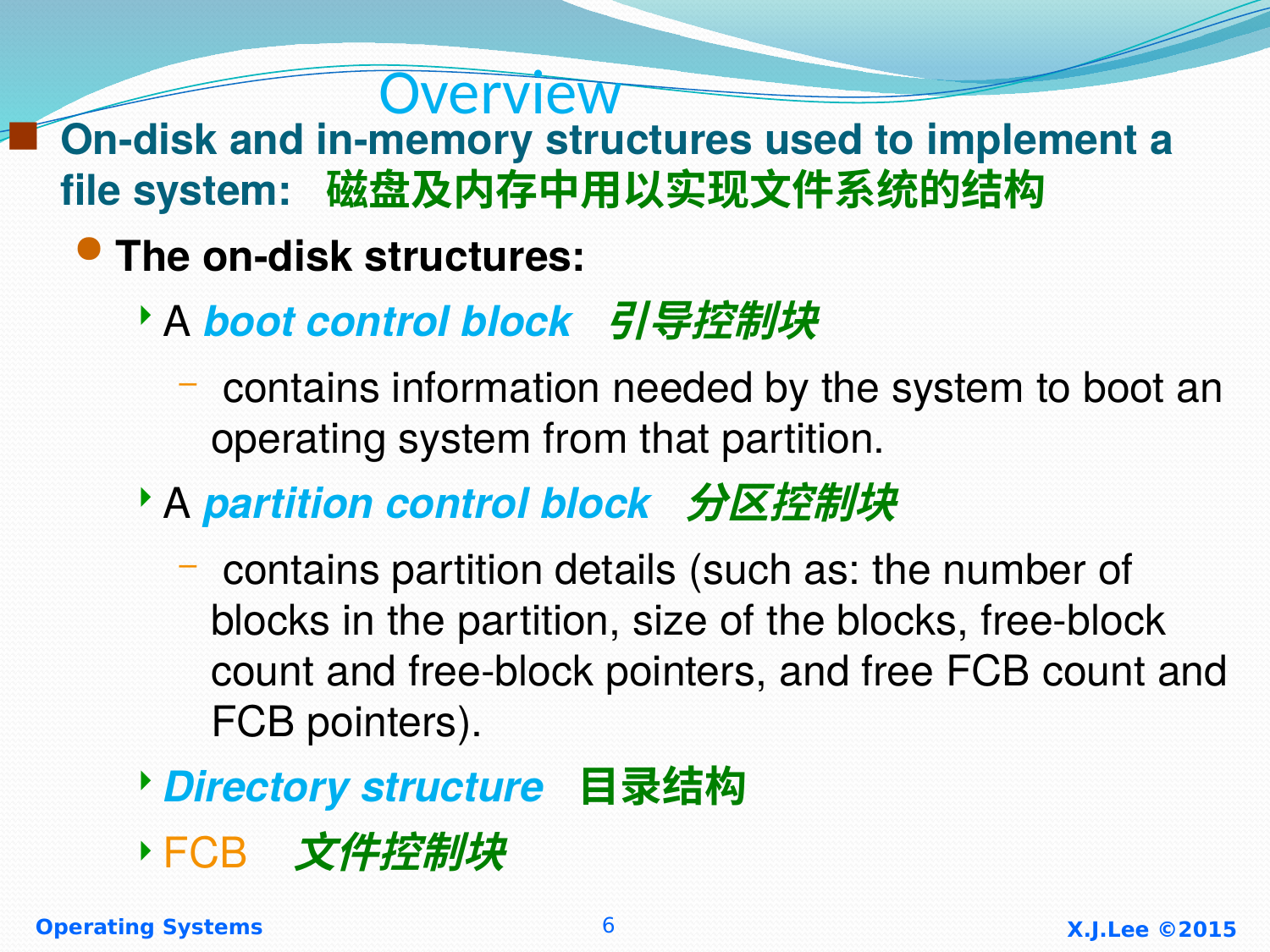

# Overview
On-disk and in-memory structures used to implement a file system:  磁盘及内存中用以实现文件系统的结构
The on-disk structures:
A boot control block  引导控制块
 contains information needed by the system to boot an operating system from that partition.
A partition control block  分区控制块
 contains partition details (such as: the number of blocks in the partition, size of the blocks, free-block count and free-block pointers, and free FCB count and FCB pointers).
Directory structure  目录结构
FCB   文件控制块
Operating Systems
X.J.Lee ©2015
6